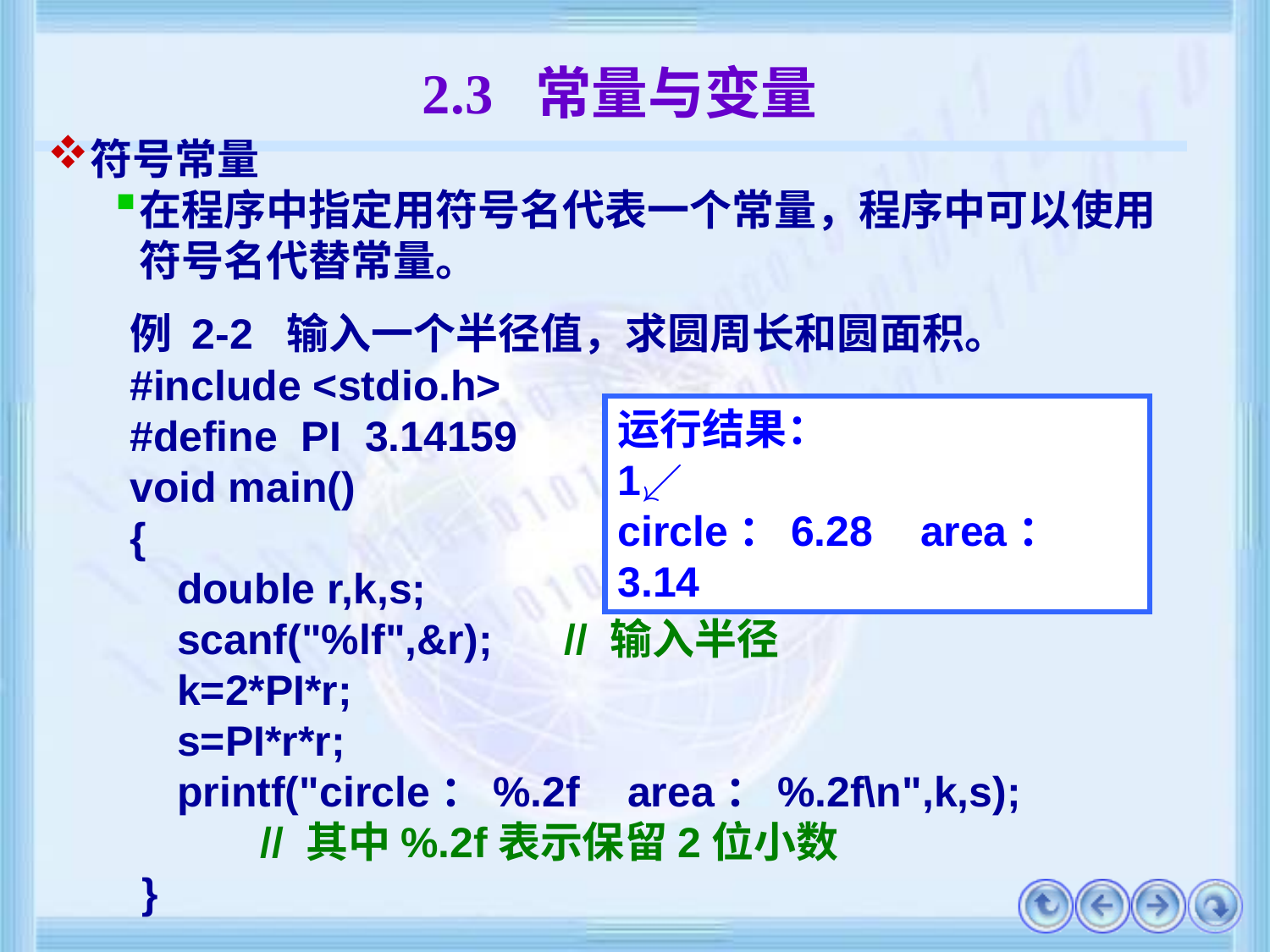

# 2.3  常量与变量
符号常量
在程序中指定用符号名代表一个常量，程序中可以使用符号名代替常量。
例 2-2  输入一个半径值，求圆周长和圆面积。
#include <stdio.h>
#define  PI  3.14159
void main()
{
    double r,k,s;
    scanf("%lf",&r);      // 输入半径
    k=2*PI*r;
    s=PI*r*r;
    printf("circle：%.2f    area：%.2f\n",k,s);
           // 其中%.2f表示保留2位小数
 }
运行结果：
1↙
circle：6.28    area：3.14